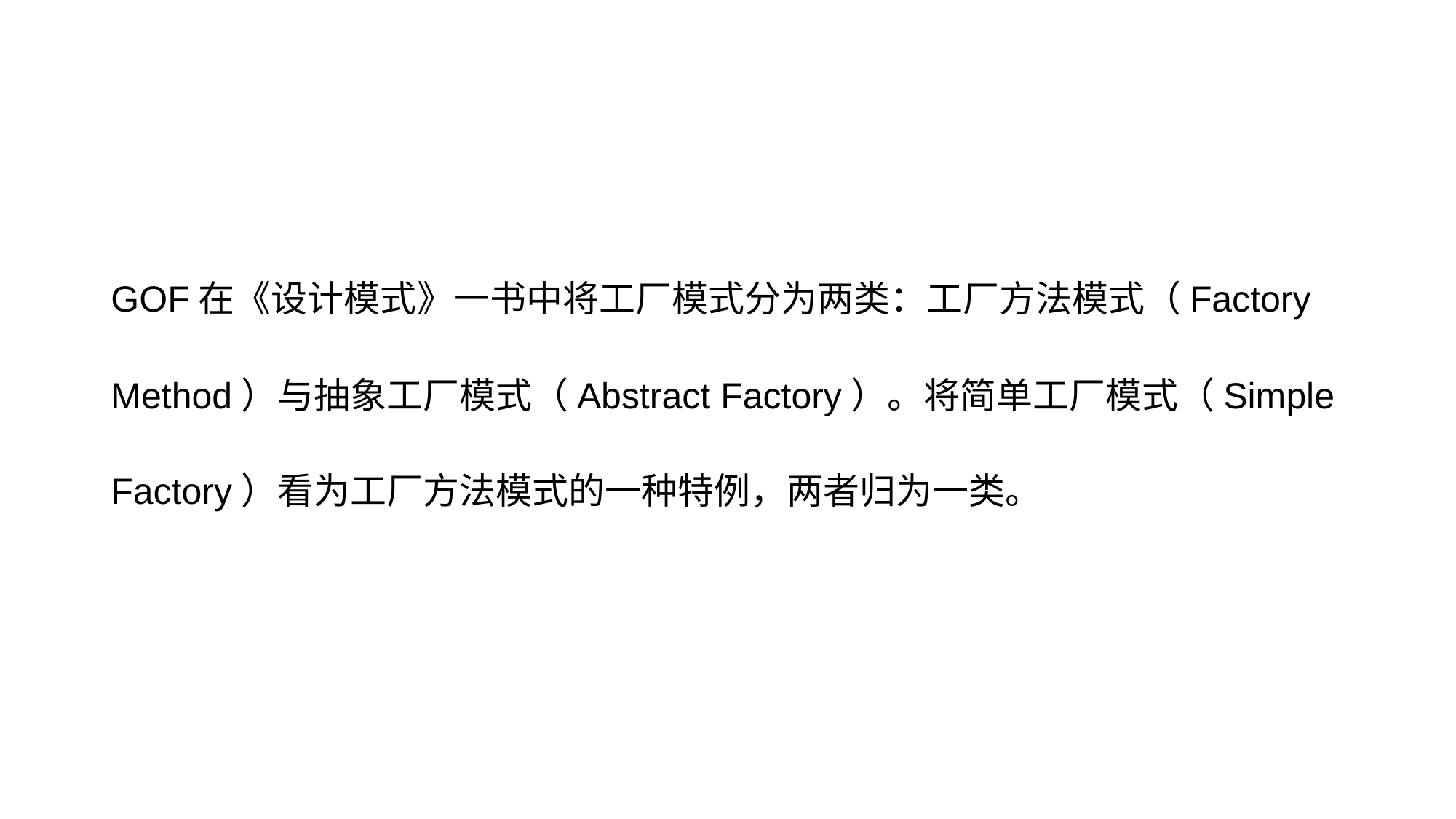

#
GOF在《设计模式》一书中将工厂模式分为两类：工厂方法模式（Factory Method）与抽象工厂模式（Abstract Factory）。将简单工厂模式（Simple Factory）看为工厂方法模式的一种特例，两者归为一类。